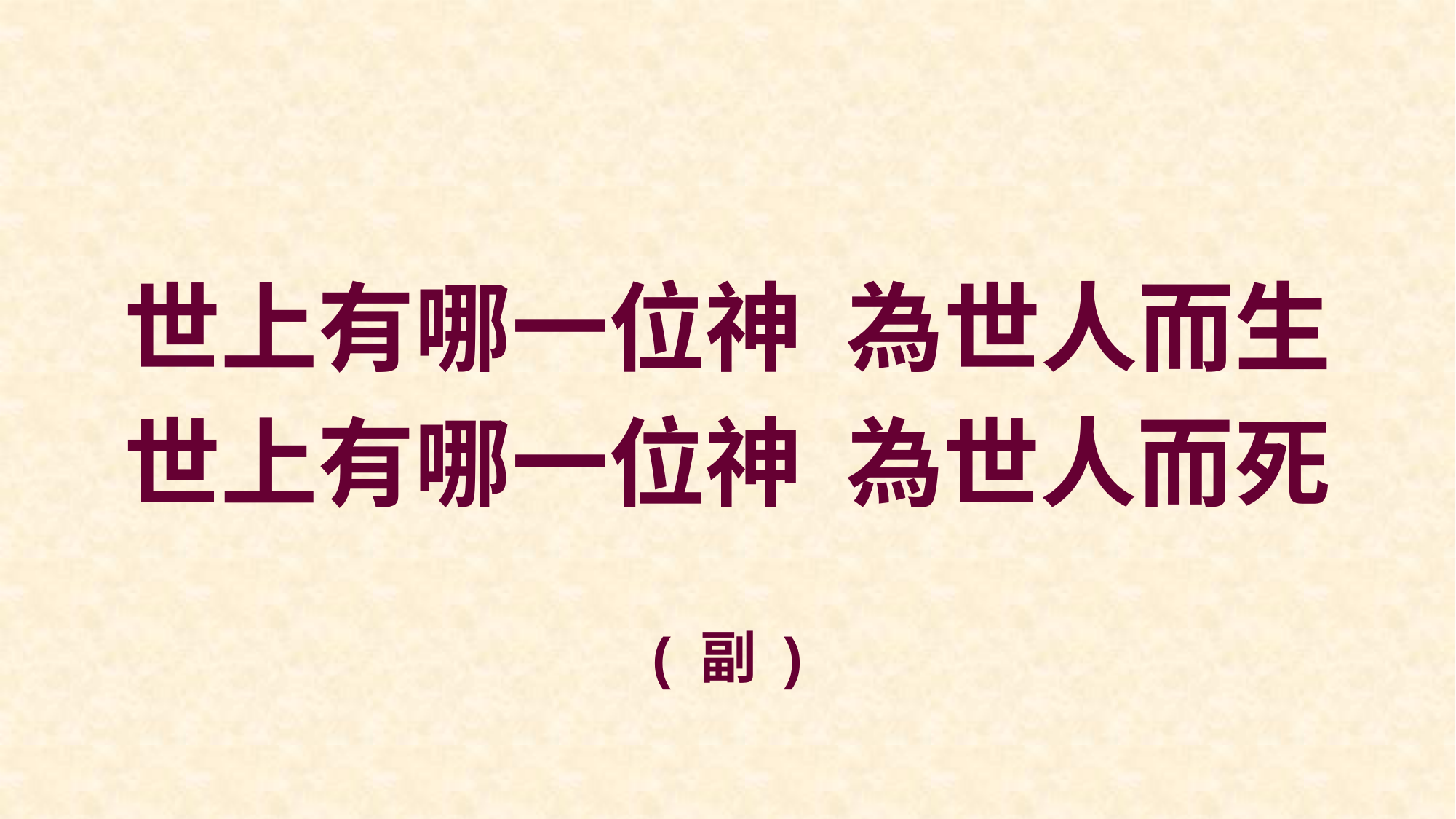

世上有哪一位神  為世人而生
世上有哪一位神  為世人而死
( 副 )